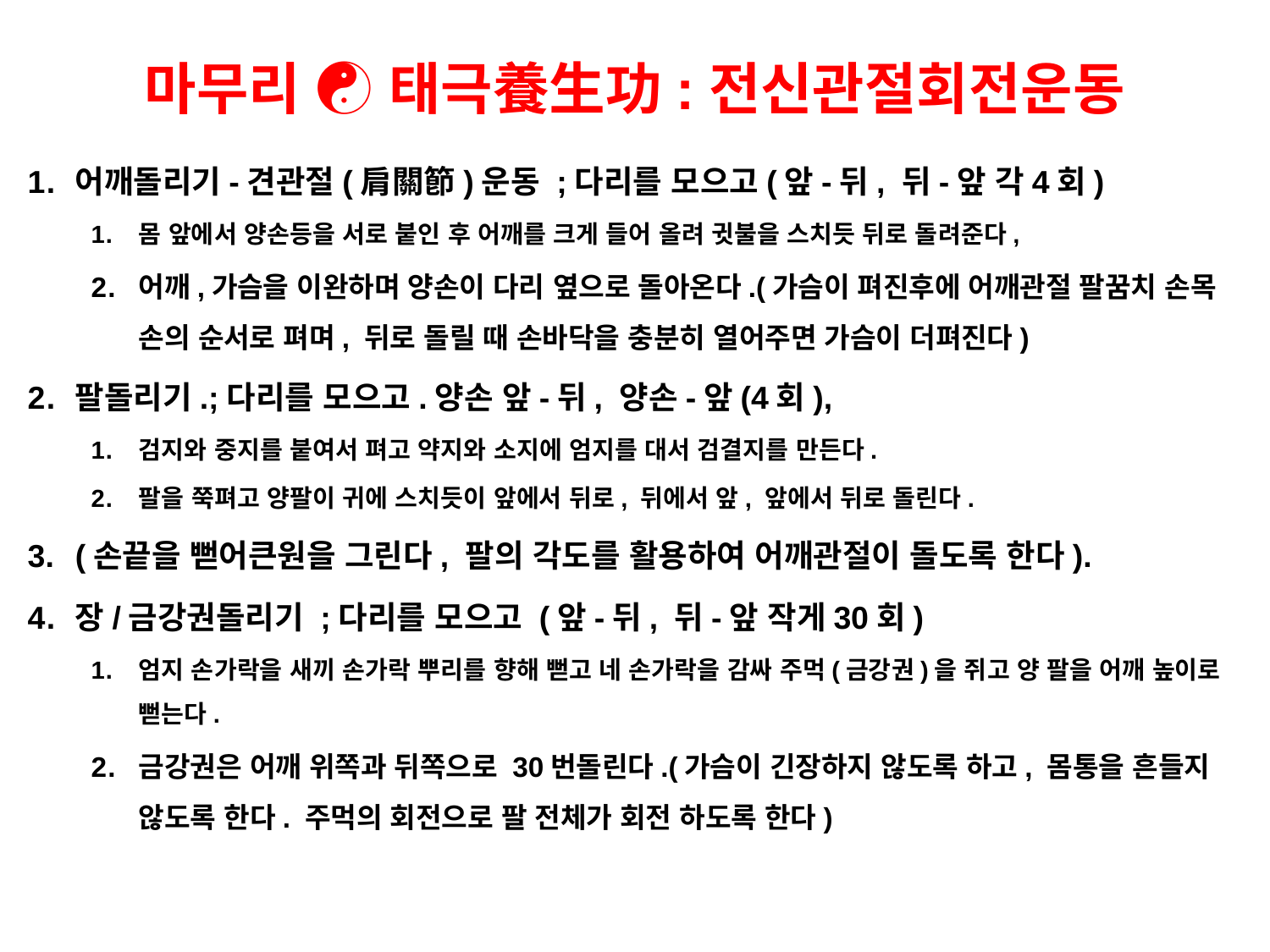

# 마무리 ☯ 태극養生功:전신관절회전운동
어깨돌리기-견관절(肩關節)운동 ;다리를 모으고(앞-뒤, 뒤-앞 각4회)
몸 앞에서 양손등을 서로 붙인 후 어깨를 크게 들어 올려 귓불을 스치듯 뒤로 돌려준다,
어깨,가슴을 이완하며 양손이 다리 옆으로 돌아온다.(가슴이 펴진후에 어깨관절 팔꿈치 손목 손의 순서로 펴며, 뒤로 돌릴 때 손바닥을 충분히 열어주면 가슴이 더펴진다)
팔돌리기.;다리를 모으고.양손 앞-뒤, 양손-앞(4회),
검지와 중지를 붙여서 펴고 약지와 소지에 엄지를 대서 검결지를 만든다.
팔을 쭉펴고 양팔이 귀에 스치듯이 앞에서 뒤로, 뒤에서 앞, 앞에서 뒤로 돌린다.
(손끝을 뻗어큰원을 그린다, 팔의 각도를 활용하여 어깨관절이 돌도록 한다).
장/금강권돌리기 ;다리를 모으고 (앞-뒤, 뒤-앞 작게30회)
엄지 손가락을 새끼 손가락 뿌리를 향해 뻗고 네 손가락을 감싸 주먹(금강권)을 쥐고 양 팔을 어깨 높이로 뻗는다.
금강권은 어깨 위쪽과 뒤쪽으로 30번돌린다.(가슴이 긴장하지 않도록 하고, 몸통을 흔들지 않도록 한다. 주먹의 회전으로 팔 전체가 회전 하도록 한다)